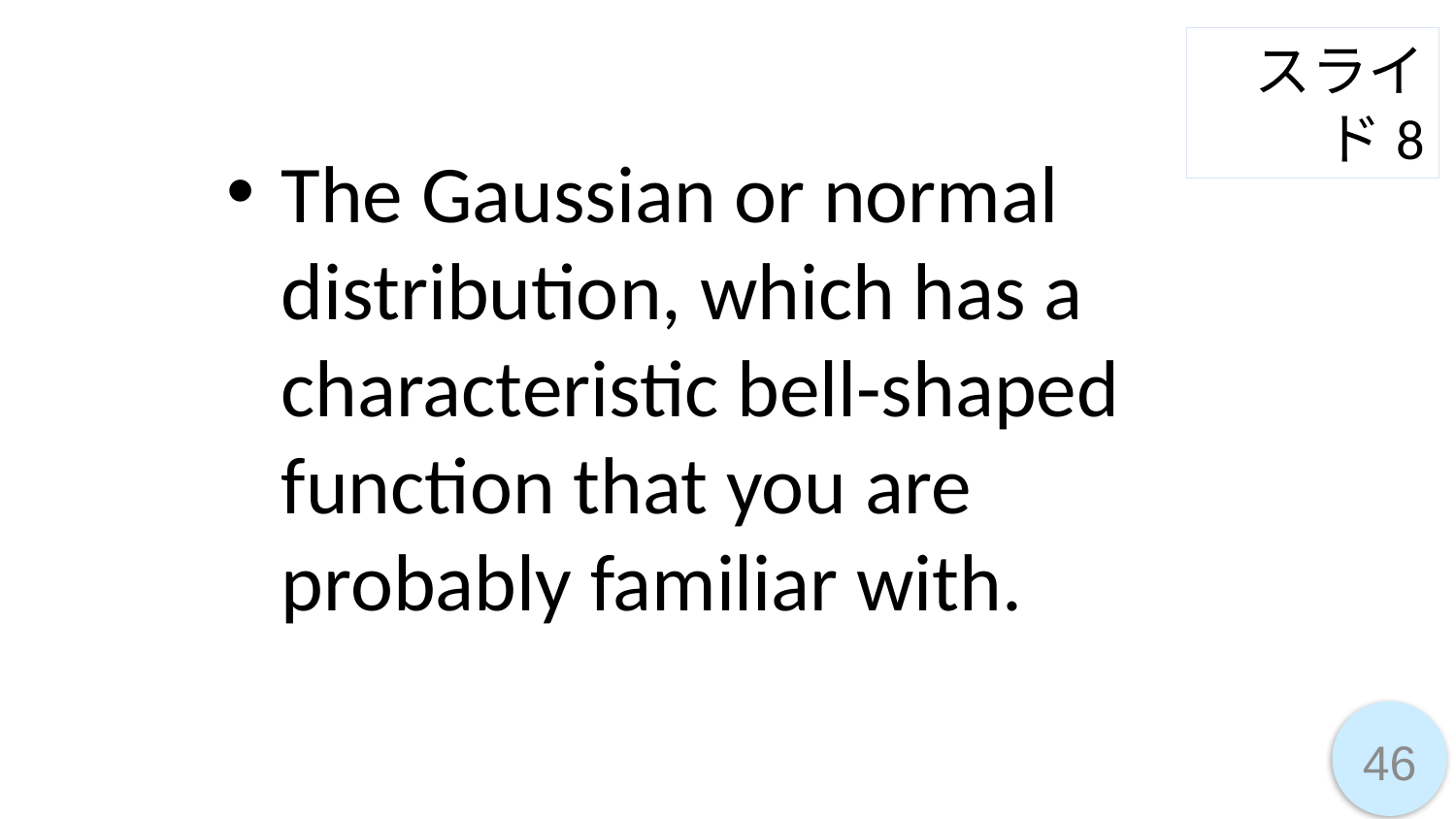

スライド8
The Gaussian or normal distribution, which has a characteristic bell-shaped function that you are probably familiar with.
46